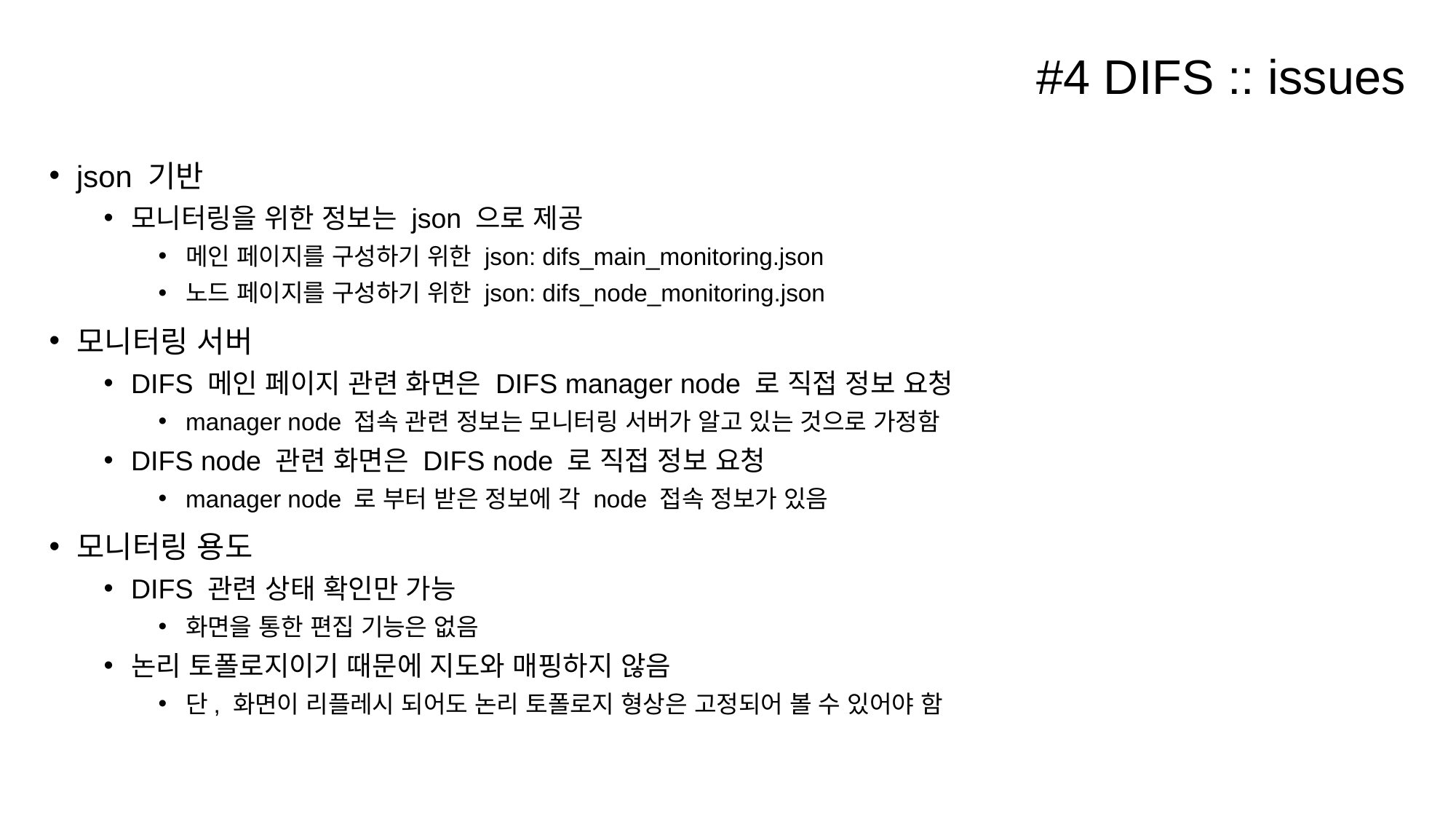

# #4 DIFS :: issues
json 기반
모니터링을 위한 정보는 json 으로 제공
메인 페이지를 구성하기 위한 json: difs_main_monitoring.json
노드 페이지를 구성하기 위한 json: difs_node_monitoring.json
모니터링 서버
DIFS 메인 페이지 관련 화면은 DIFS manager node 로 직접 정보 요청
manager node 접속 관련 정보는 모니터링 서버가 알고 있는 것으로 가정함
DIFS node 관련 화면은 DIFS node 로 직접 정보 요청
manager node 로 부터 받은 정보에 각 node 접속 정보가 있음
모니터링 용도
DIFS 관련 상태 확인만 가능
화면을 통한 편집 기능은 없음
논리 토폴로지이기 때문에 지도와 매핑하지 않음
단, 화면이 리플레시 되어도 논리 토폴로지 형상은 고정되어 볼 수 있어야 함